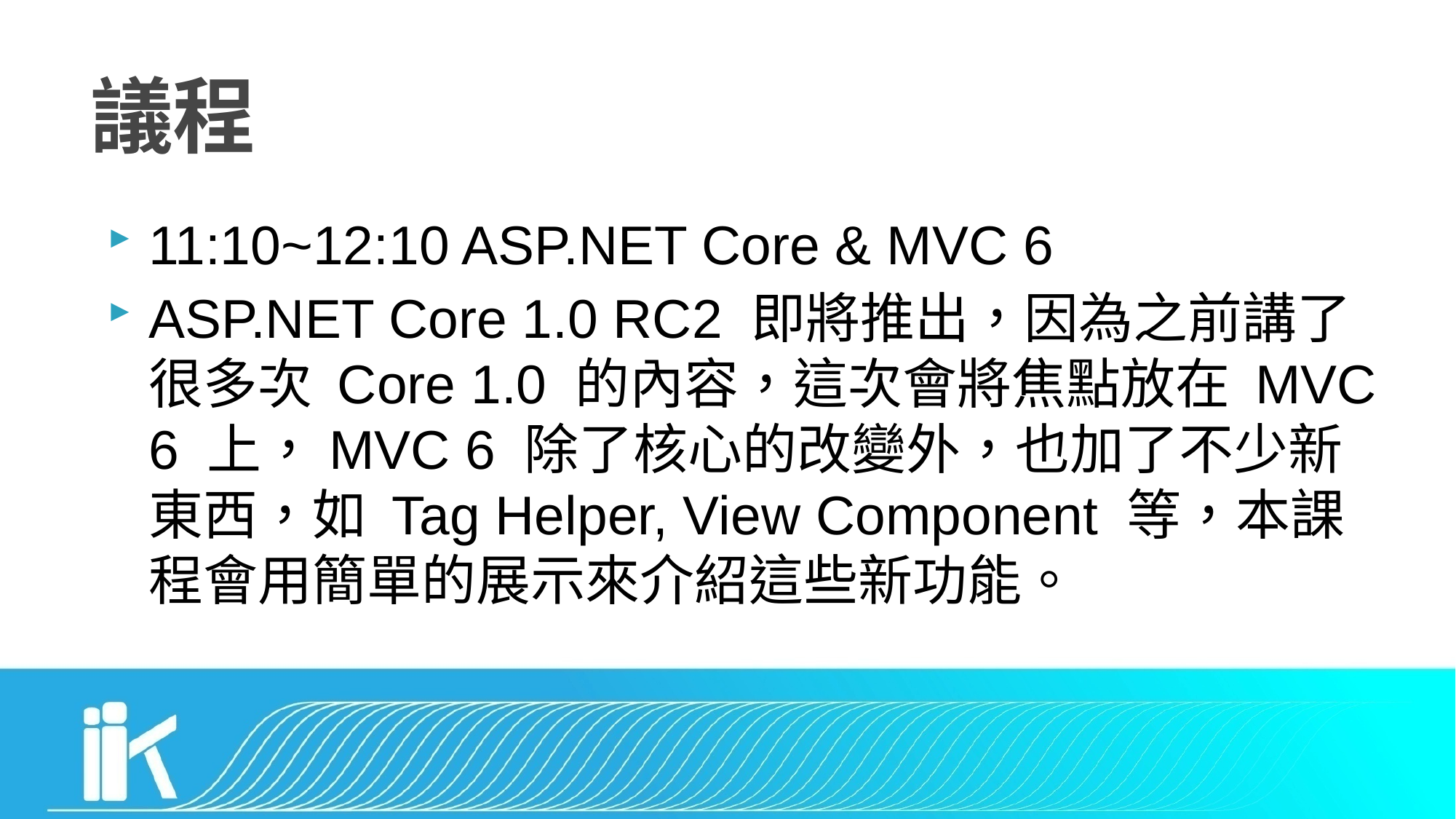

# 議程
11:10~12:10 ASP.NET Core & MVC 6
ASP.NET Core 1.0 RC2 即將推出，因為之前講了很多次 Core 1.0 的內容，這次會將焦點放在 MVC 6 上，MVC 6 除了核心的改變外，也加了不少新東西，如 Tag Helper, View Component 等，本課程會用簡單的展示來介紹這些新功能。